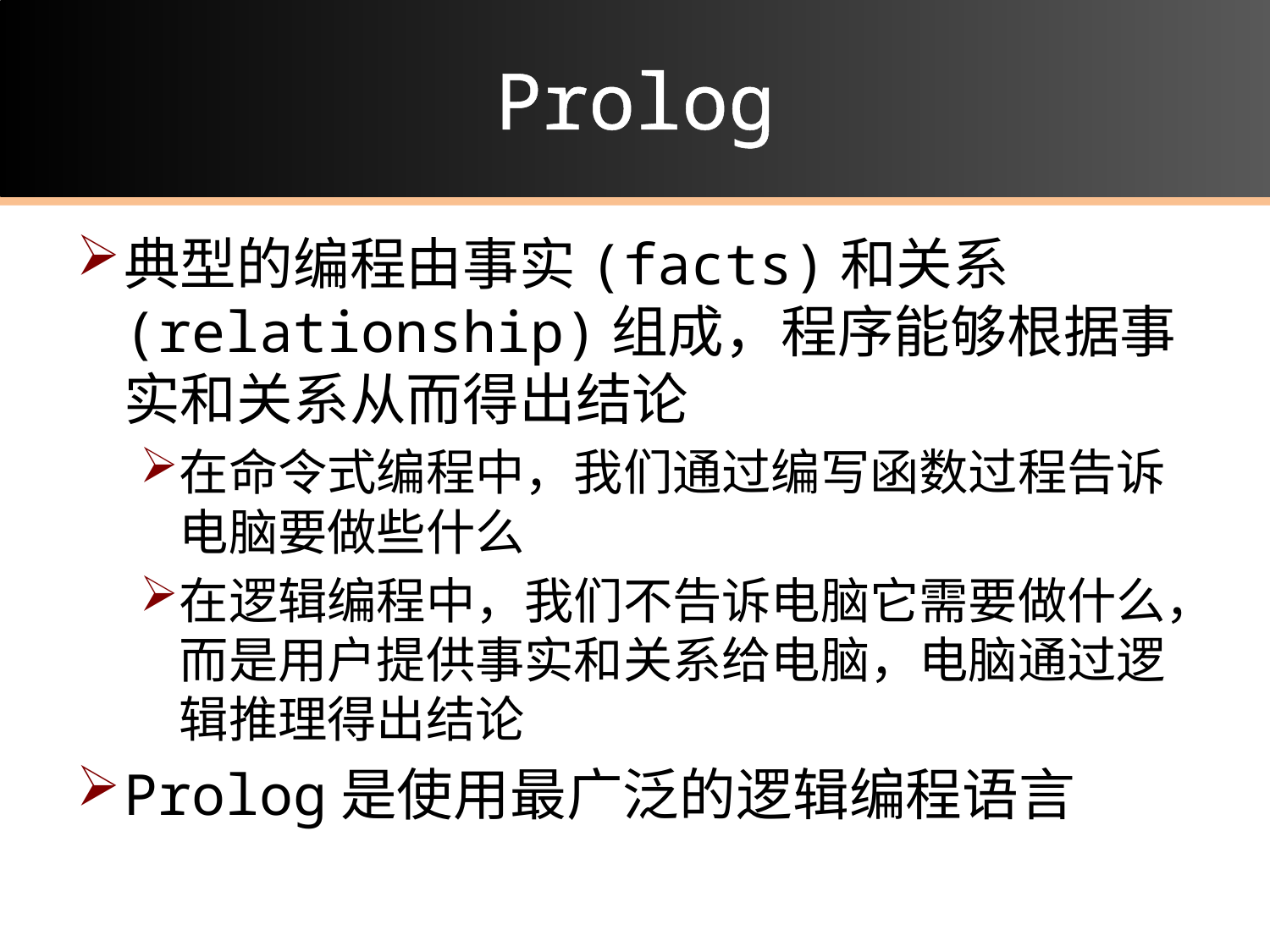

# Prolog
典型的编程由事实(facts)和关系(relationship)组成，程序能够根据事实和关系从而得出结论
在命令式编程中，我们通过编写函数过程告诉电脑要做些什么
在逻辑编程中，我们不告诉电脑它需要做什么，而是用户提供事实和关系给电脑，电脑通过逻辑推理得出结论
Prolog是使用最广泛的逻辑编程语言